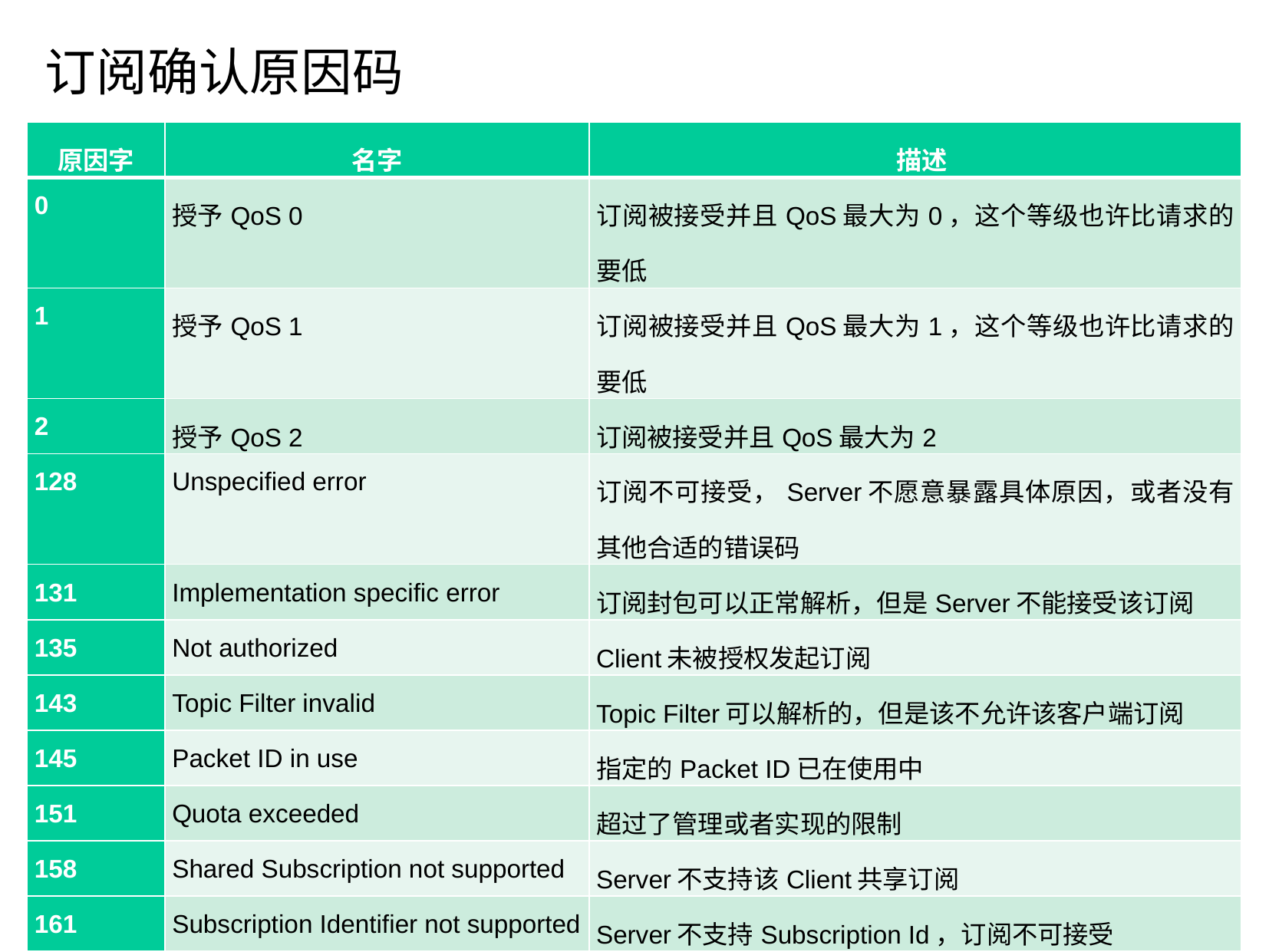

订阅确认原因码
| 原因字 | 名字 | 描述 |
| --- | --- | --- |
| 0 | 授予QoS 0 | 订阅被接受并且QoS最大为0，这个等级也许比请求的要低 |
| 1 | 授予QoS 1 | 订阅被接受并且QoS最大为1，这个等级也许比请求的要低 |
| 2 | 授予QoS 2 | 订阅被接受并且QoS最大为2 |
| 128 | Unspecified error | 订阅不可接受，Server不愿意暴露具体原因，或者没有其他合适的错误码 |
| 131 | Implementation specific error | 订阅封包可以正常解析，但是Server不能接受该订阅 |
| 135 | Not authorized | Client未被授权发起订阅 |
| 143 | Topic Filter invalid | Topic Filter可以解析的，但是该不允许该客户端订阅 |
| 145 | Packet ID in use | 指定的Packet ID已在使用中 |
| 151 | Quota exceeded | 超过了管理或者实现的限制 |
| 158 | Shared Subscription not supported | Server不支持该Client共享订阅 |
| 161 | Subscription Identifier not supported | Server不支持Subscription Id，订阅不可接受 |
| 162 | Wildcard Subscription not supported | Server不支持野匹配订阅；订阅不可接受 |